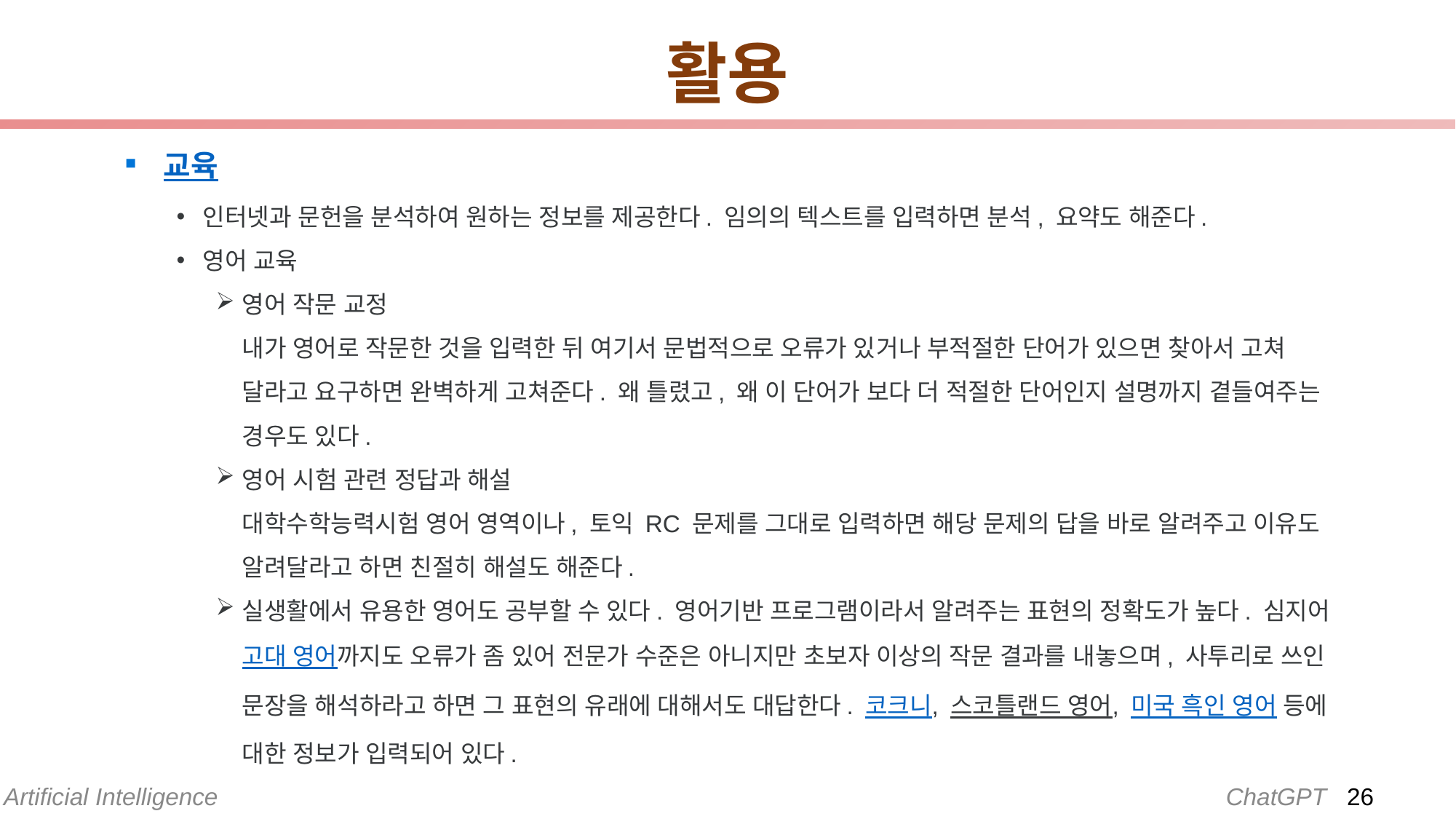

# 활용
교육
인터넷과 문헌을 분석하여 원하는 정보를 제공한다. 임의의 텍스트를 입력하면 분석, 요약도 해준다.
영어 교육
영어 작문 교정
내가 영어로 작문한 것을 입력한 뒤 여기서 문법적으로 오류가 있거나 부적절한 단어가 있으면 찾아서 고쳐 달라고 요구하면 완벽하게 고쳐준다. 왜 틀렸고, 왜 이 단어가 보다 더 적절한 단어인지 설명까지 곁들여주는 경우도 있다.
영어 시험 관련 정답과 해설
대학수학능력시험 영어 영역이나, 토익 RC 문제를 그대로 입력하면 해당 문제의 답을 바로 알려주고 이유도 알려달라고 하면 친절히 해설도 해준다.
실생활에서 유용한 영어도 공부할 수 있다. 영어기반 프로그램이라서 알려주는 표현의 정확도가 높다. 심지어 고대 영어까지도 오류가 좀 있어 전문가 수준은 아니지만 초보자 이상의 작문 결과를 내놓으며, 사투리로 쓰인 문장을 해석하라고 하면 그 표현의 유래에 대해서도 대답한다. 코크니, 스코틀랜드 영어, 미국 흑인 영어 등에 대한 정보가 입력되어 있다.